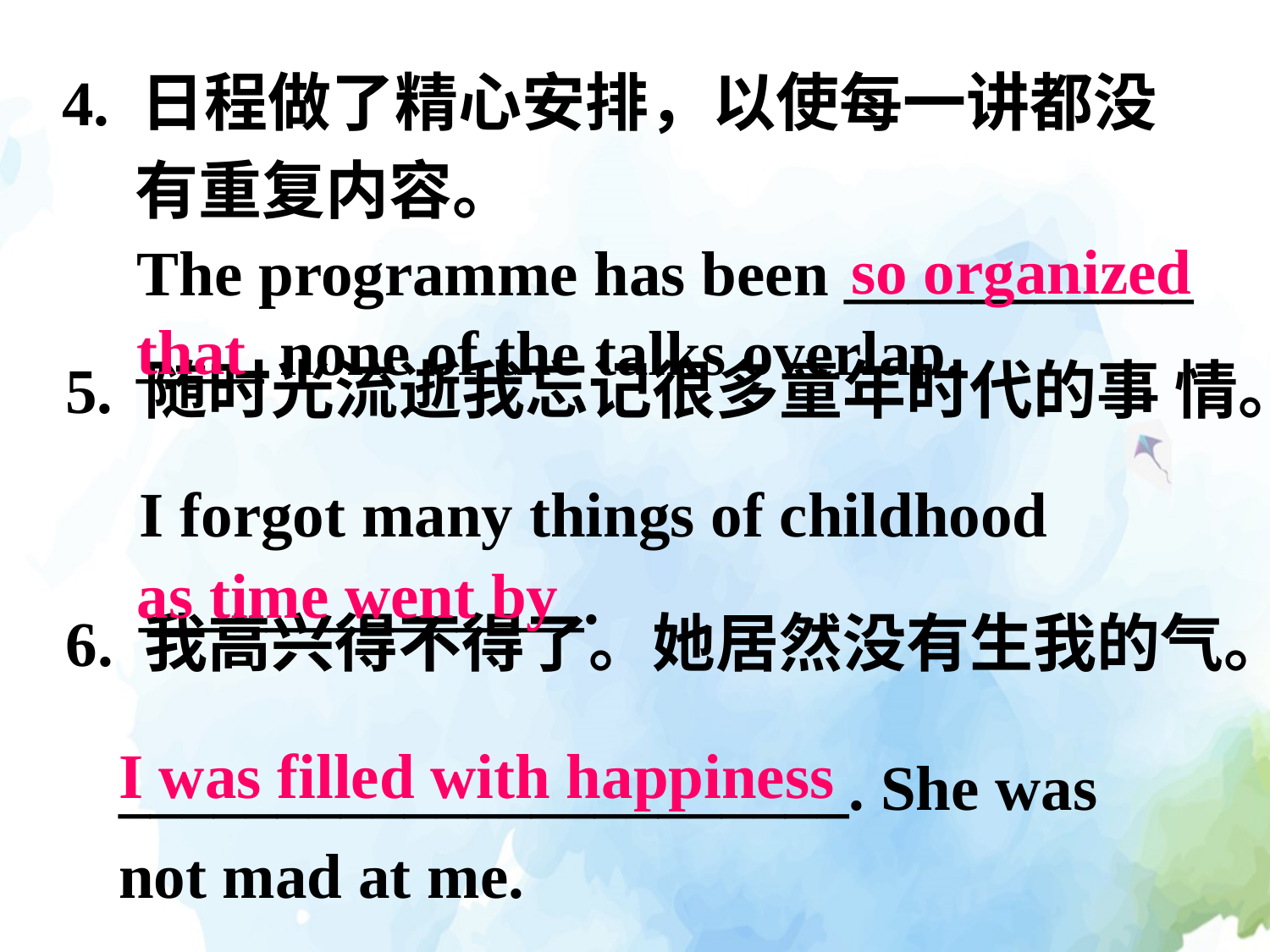

4. 日程做了精心安排，以使每一讲都没
    有重复内容。
The programme has been ___________ ____ none of the talks overlap.
                                             so organized that
5. 随时光流逝我忘记很多童年时代的事 情。
I forgot many things of childhood ______________.
as time went by
6. 我高兴得不得了。她居然没有生我的气。
_______________________. She was not mad at me.
I was filled with happiness